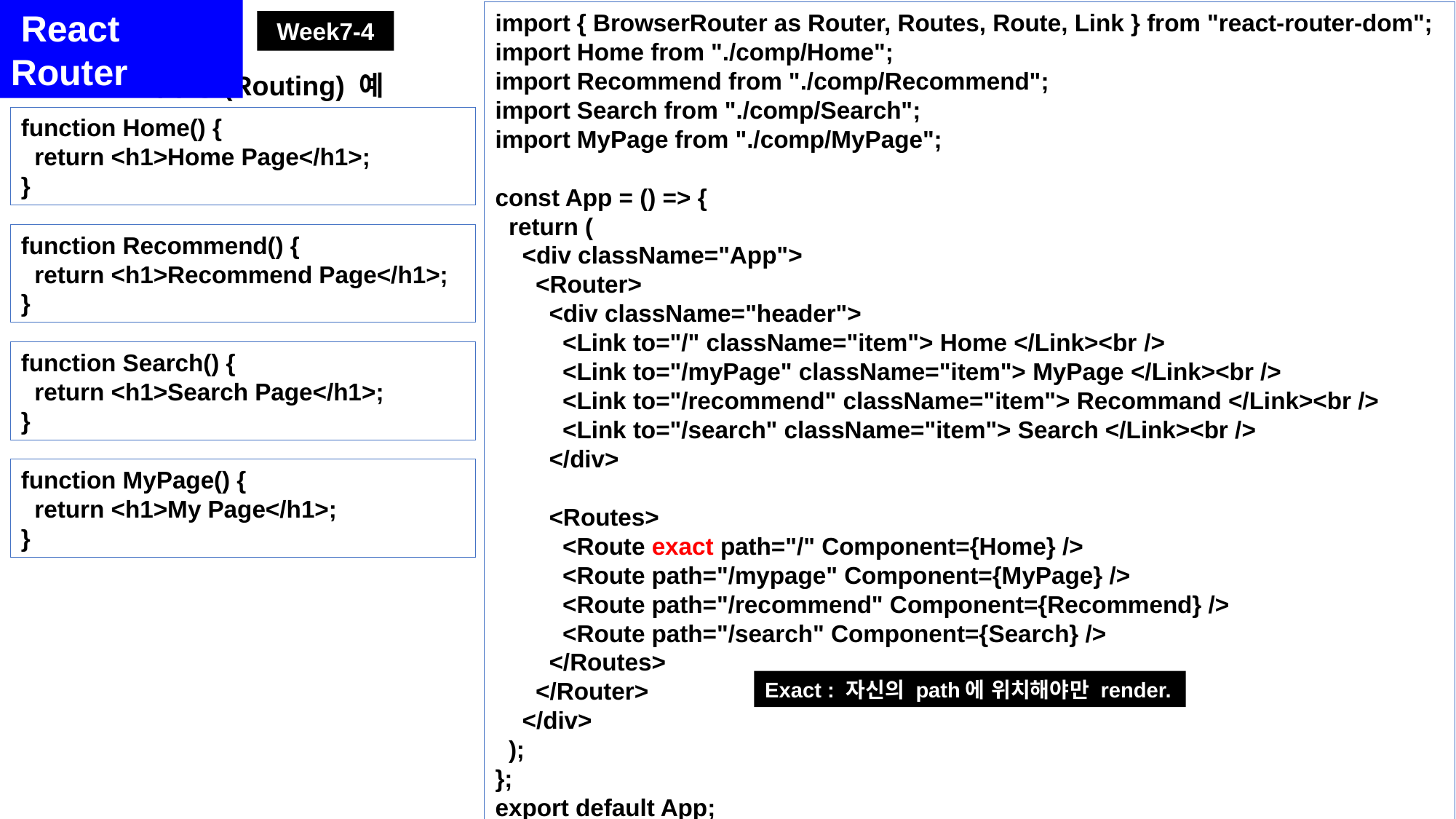

React Router
import { BrowserRouter as Router, Routes, Route, Link } from "react-router-dom";
import Home from "./comp/Home";
import Recommend from "./comp/Recommend";
import Search from "./comp/Search";
import MyPage from "./comp/MyPage";

const App = () => {
  return (
    <div className="App">
      <Router>
        <div className="header">
          <Link to="/" className="item"> Home </Link><br />
          <Link to="/myPage" className="item"> MyPage </Link><br />
          <Link to="/recommend" className="item"> Recommand </Link><br />
          <Link to="/search" className="item"> Search </Link><br />
        </div>

        <Routes>
          <Route exact path="/" Component={Home} />
          <Route path="/mypage" Component={MyPage} />
          <Route path="/recommend" Component={Recommend} />
          <Route path="/search" Component={Search} />
        </Routes>
      </Router>
    </div>
  );
};
export default App;
Week7-4
React 라우팅(Routing) 예

function Home() {
  return <h1>Home Page</h1>;
}
function Recommend() {
  return <h1>Recommend Page</h1>;
}
function Search() {
  return <h1>Search Page</h1>;
}
function MyPage() {
  return <h1>My Page</h1>;
}
Exact : 자신의 path에 위치해야만 render.